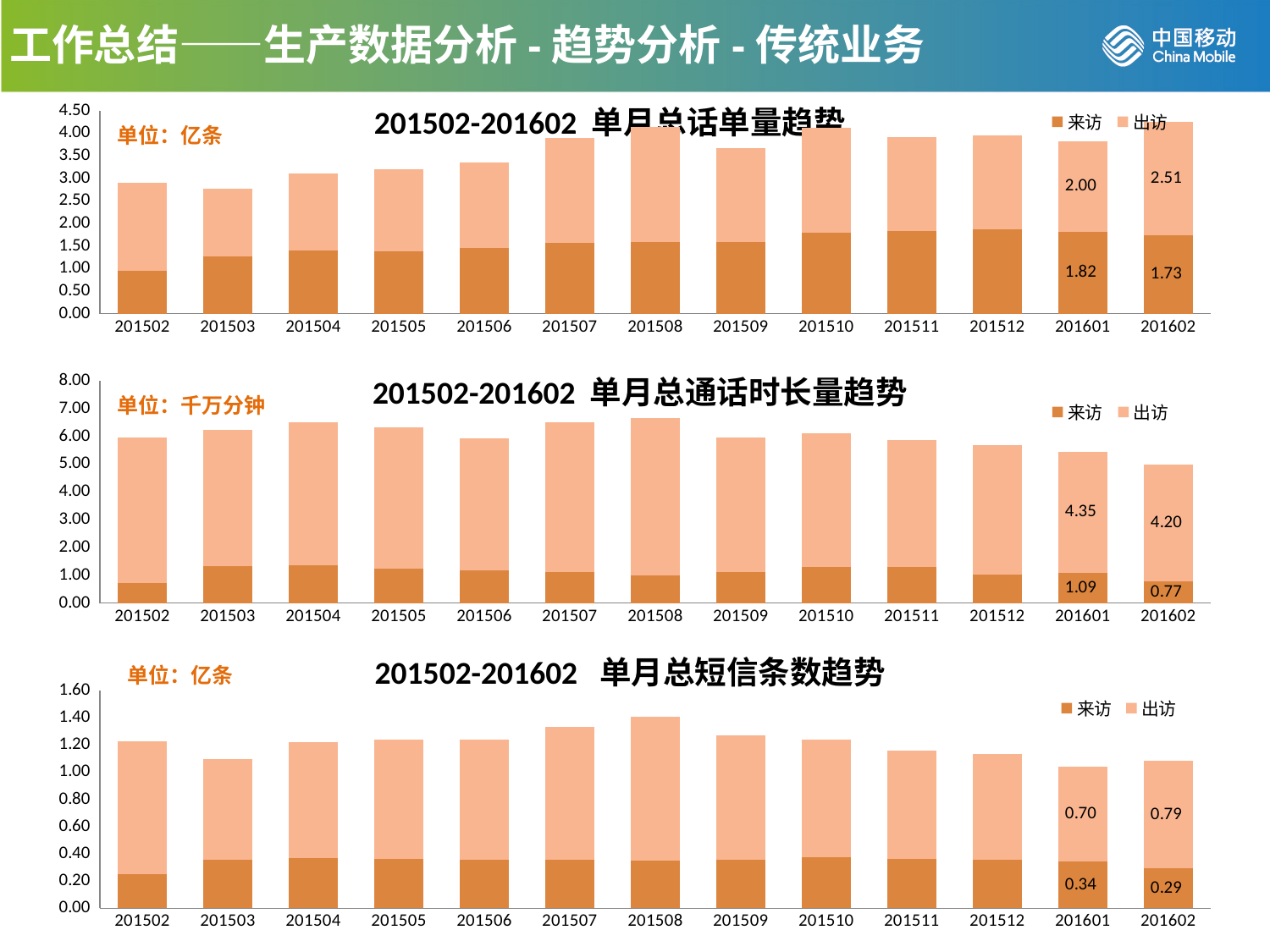

工作总结——生产数据分析-趋势分析-传统业务

### Chart

| Category | 来访 | 出访 |
|---|---|---|
| 201502 | 0.95453973 | 1.94841122 |
| 201503 | 1.26047395 | 1.4979457699999998 |
| 201504 | 1.401983259999993 | 1.7050208399999998 |
| 201505 | 1.37598078 | 1.8157032999999951 |
| 201506 | 1.45800588 | 1.8927094 |
| 201507 | 1.5606390999999964 | 2.3365622799999977 |
| 201508 | 1.57515518 | 2.5568037099999987 |
| 201509 | 1.5803691999999998 | 2.0897451299999967 |
| 201510 | 1.79612284 | 2.31318303 |
| 201511 | 1.83281618 | 2.0764403999999916 |
| 201512 | 1.8738660199999961 | 2.068333970000001 |
| 201601 | 1.8153743699999998 | 2.003777890000001 |
| 201602 | 1.7306604499999998 | 2.5124590499999977 |
201502-201602 单月总话单量趋势
单位：亿条

### Chart

| Category | 来访 | 出访 |
|---|---|---|
| 201502 | 0.716085401666667 | 5.24737833666667 |
| 201503 | 1.32985560666667 | 4.91123542 |
| 201504 | 1.35015335 | 5.149332533333332 |
| 201505 | 1.24103917666667 | 5.09722204 |
| 201506 | 1.1801564150000001 | 4.74182981 |
| 201507 | 1.1159559333333338 | 5.38387672166667 |
| 201508 | 0.9992329049999975 | 5.67519711666667 |
| 201509 | 1.1213577616666763 | 4.8442265616666695 |
| 201510 | 1.29246883833333 | 4.81687643666667 |
| 201511 | 1.2875653699999998 | 4.570099015000017 |
| 201512 | 1.03268666666667 | 4.66674576833333 |
| 201601 | 1.0940071466666752 | 4.35462598666667 |
| 201602 | 0.7746579183333361 | 4.1965114716666685 |
201502-201602 单月总通话时长量趋势
单位：千万分钟
201502-201602  单月总短信条数趋势
单位：亿条

### Chart

| Category | 来访 | 出访 |
|---|---|---|
| 201502 | 0.24884478 | 0.9760564 |
| 201503 | 0.3562804000000009 | 0.74313954 |
| 201504 | 0.37079359 | 0.84734477 |
| 201505 | 0.3605280300000009 | 0.8796551500000024 |
| 201506 | 0.35435090000000113 | 0.8825443899999976 |
| 201507 | 0.35893522 | 0.9743329599999996 |
| 201508 | 0.35162806000000113 | 1.0573656899999961 |
| 201509 | 0.355554790000001 | 0.91642791 |
| 201510 | 0.37730352000000095 | 0.8593634999999995 |
| 201511 | 0.360927710000001 | 0.7976917100000024 |
| 201512 | 0.3579945600000011 | 0.7781768300000023 |
| 201601 | 0.34279987 | 0.69923997 |
| 201602 | 0.29194392 | 0.792593769999998 |